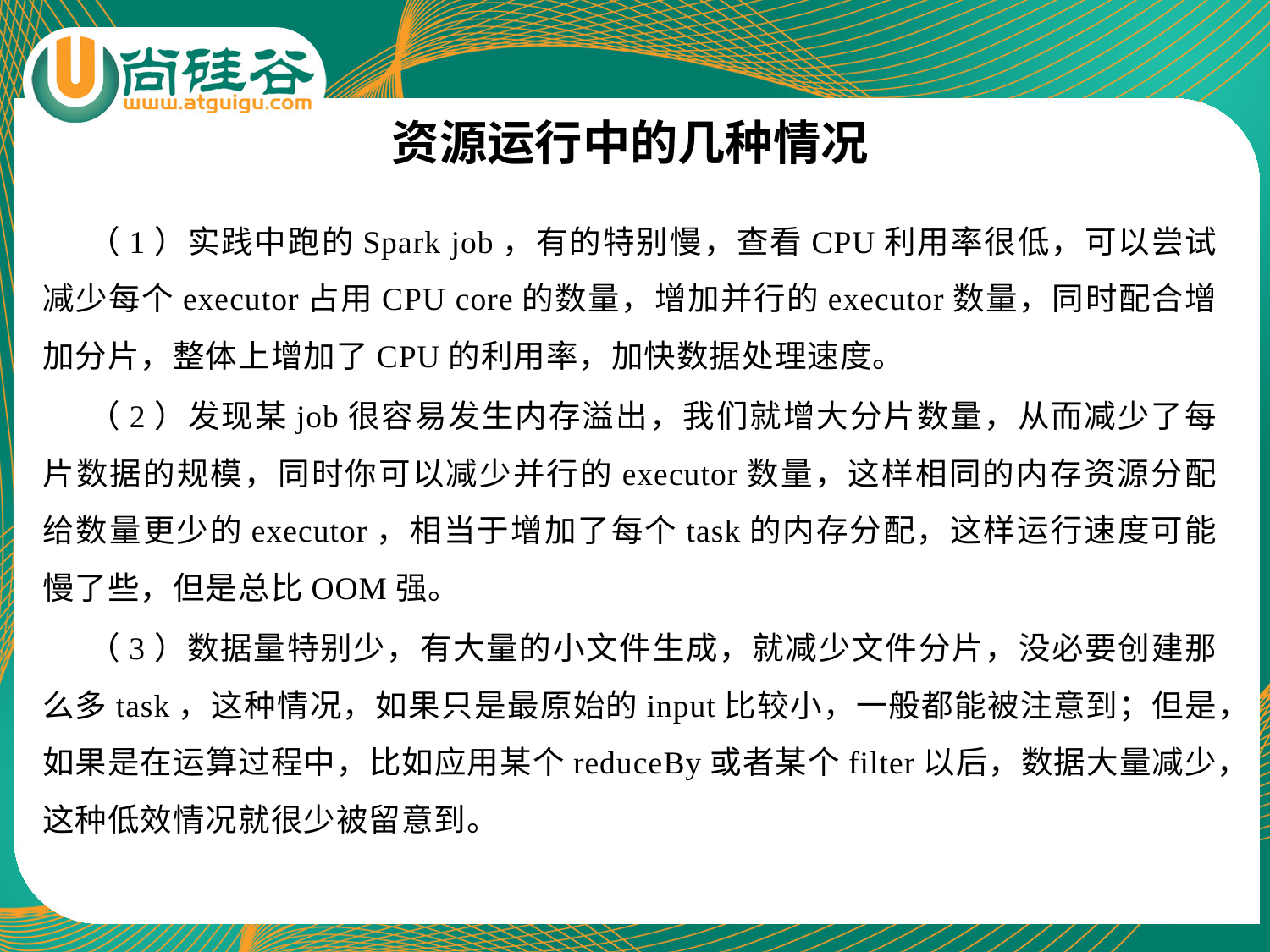

# 资源运行中的几种情况
（1）实践中跑的Spark job，有的特别慢，查看CPU利用率很低，可以尝试减少每个executor占用CPU core的数量，增加并行的executor数量，同时配合增加分片，整体上增加了CPU的利用率，加快数据处理速度。
（2）发现某job很容易发生内存溢出，我们就增大分片数量，从而减少了每片数据的规模，同时你可以减少并行的executor数量，这样相同的内存资源分配给数量更少的executor，相当于增加了每个task的内存分配，这样运行速度可能慢了些，但是总比OOM强。
（3）数据量特别少，有大量的小文件生成，就减少文件分片，没必要创建那么多task，这种情况，如果只是最原始的input比较小，一般都能被注意到；但是，如果是在运算过程中，比如应用某个reduceBy或者某个filter以后，数据大量减少，这种低效情况就很少被留意到。